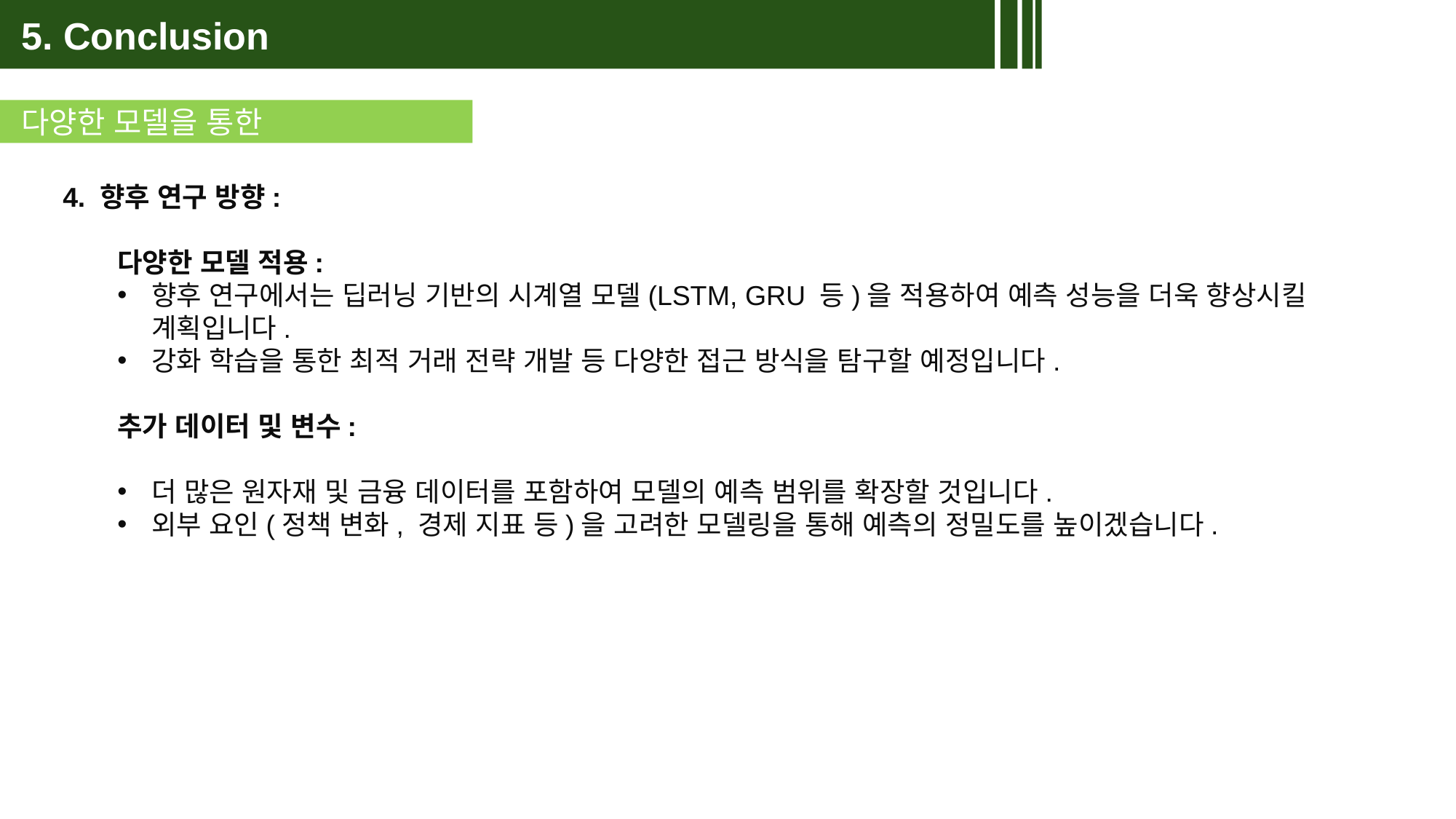

5. Conclusion

다양한 모델을 통한
4. 향후 연구 방향:

다양한 모델 적용:
향후 연구에서는 딥러닝 기반의 시계열 모델(LSTM, GRU 등)을 적용하여 예측 성능을 더욱 향상시킬 계획입니다.
강화 학습을 통한 최적 거래 전략 개발 등 다양한 접근 방식을 탐구할 예정입니다.

추가 데이터 및 변수:

더 많은 원자재 및 금융 데이터를 포함하여 모델의 예측 범위를 확장할 것입니다.
외부 요인(정책 변화, 경제 지표 등)을 고려한 모델링을 통해 예측의 정밀도를 높이겠습니다.